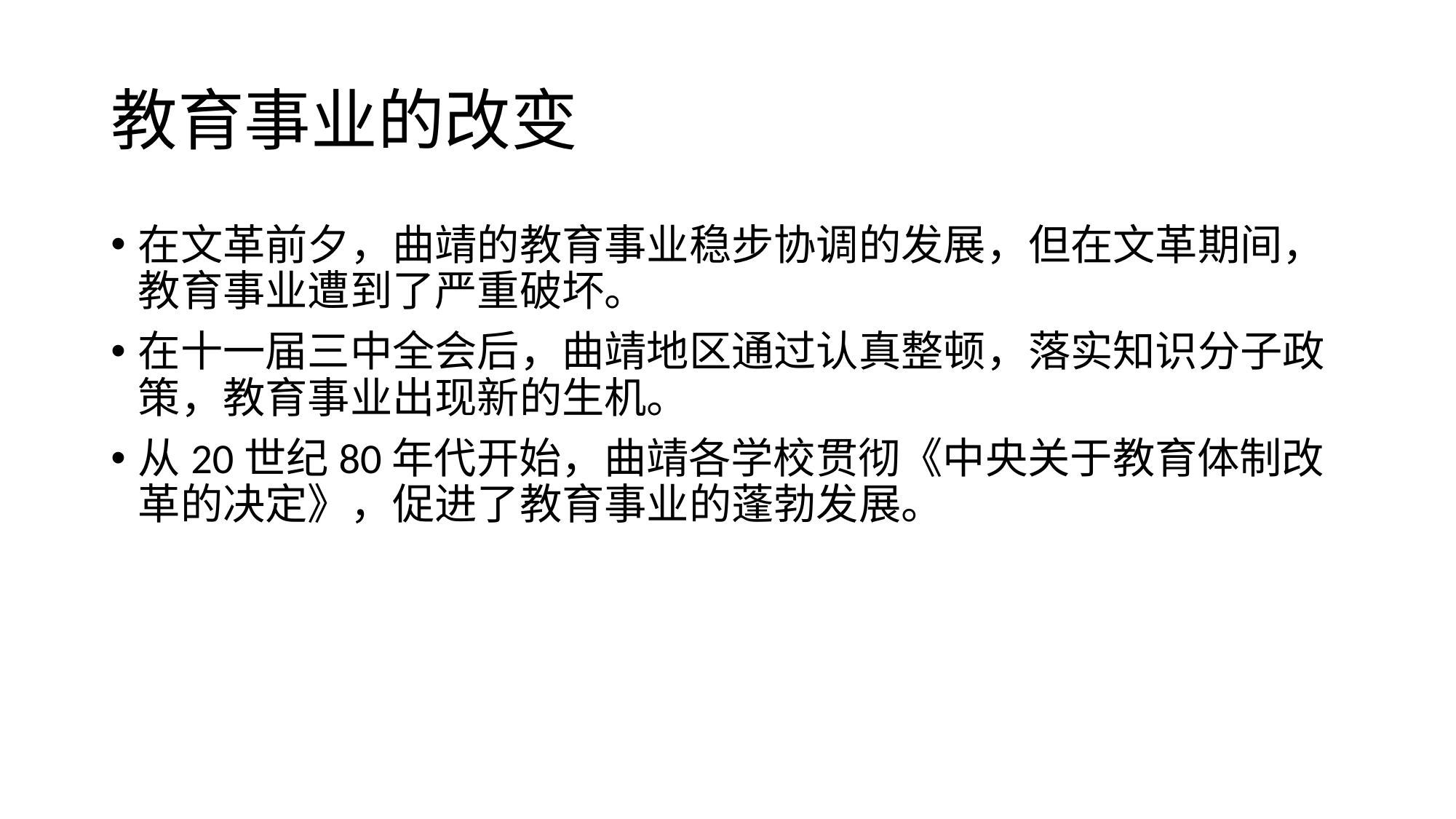

# 教育事业的改变
在文革前夕，曲靖的教育事业稳步协调的发展，但在文革期间，教育事业遭到了严重破坏。
在十一届三中全会后，曲靖地区通过认真整顿，落实知识分子政策，教育事业出现新的生机。
从20世纪80年代开始，曲靖各学校贯彻《中央关于教育体制改革的决定》，促进了教育事业的蓬勃发展。